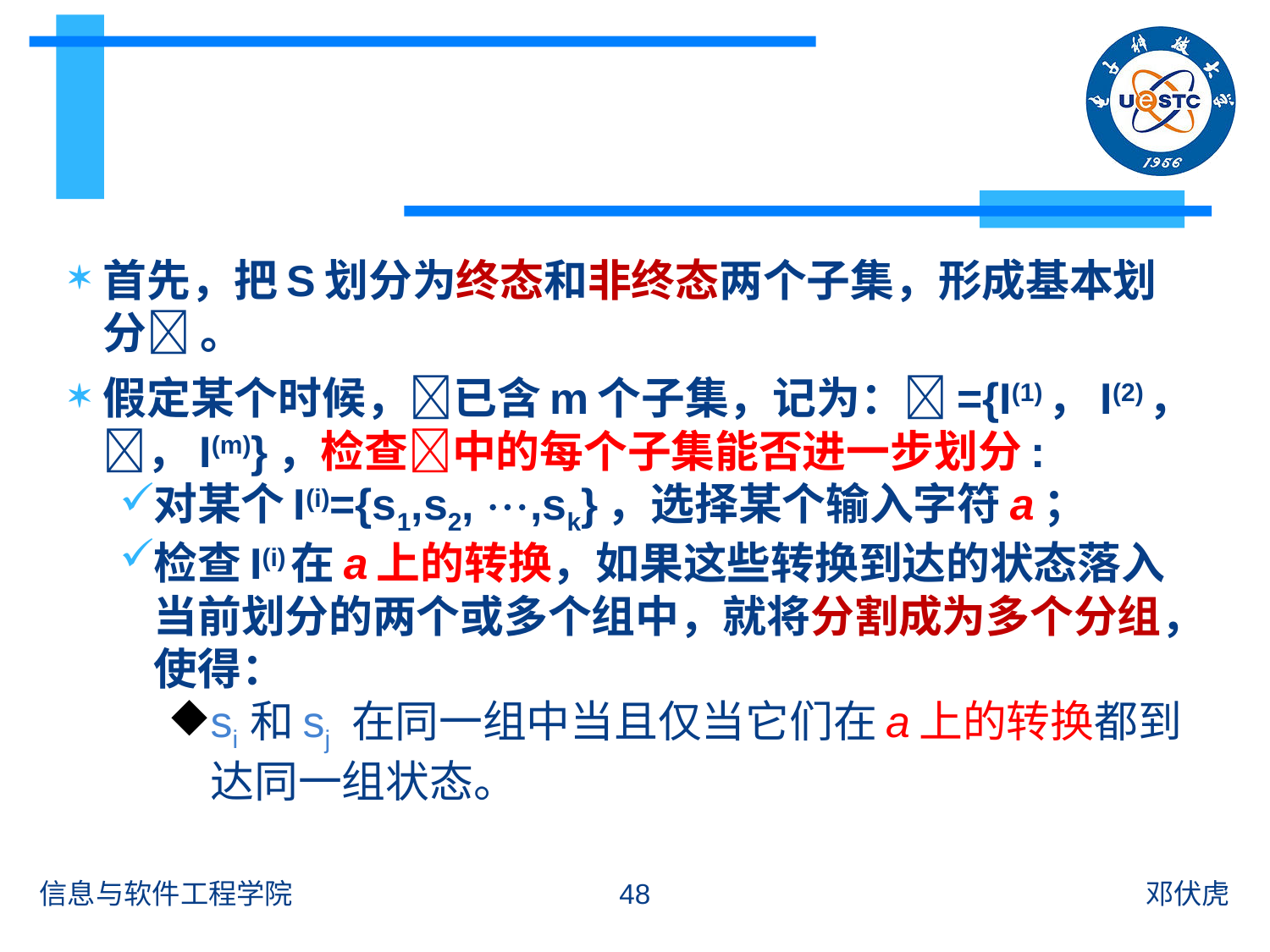

#
首先，把S划分为终态和非终态两个子集，形成基本划分Π 。
假定某个时候，Π已含m个子集，记为：Π={I(1)，I(2)，…，I(m)}，检查Π中的每个子集能否进一步划分:
对某个I(i)={s1,s2, …,sk}，选择某个输入字符a；
检查I(i)在a上的转换，如果这些转换到达的状态落入当前划分的两个或多个组中，就将分割成为多个分组，使得：
si 和sj 在同一组中当且仅当它们在a上的转换都到达同一组状态。

48
信息与软件工程学院
邓伏虎